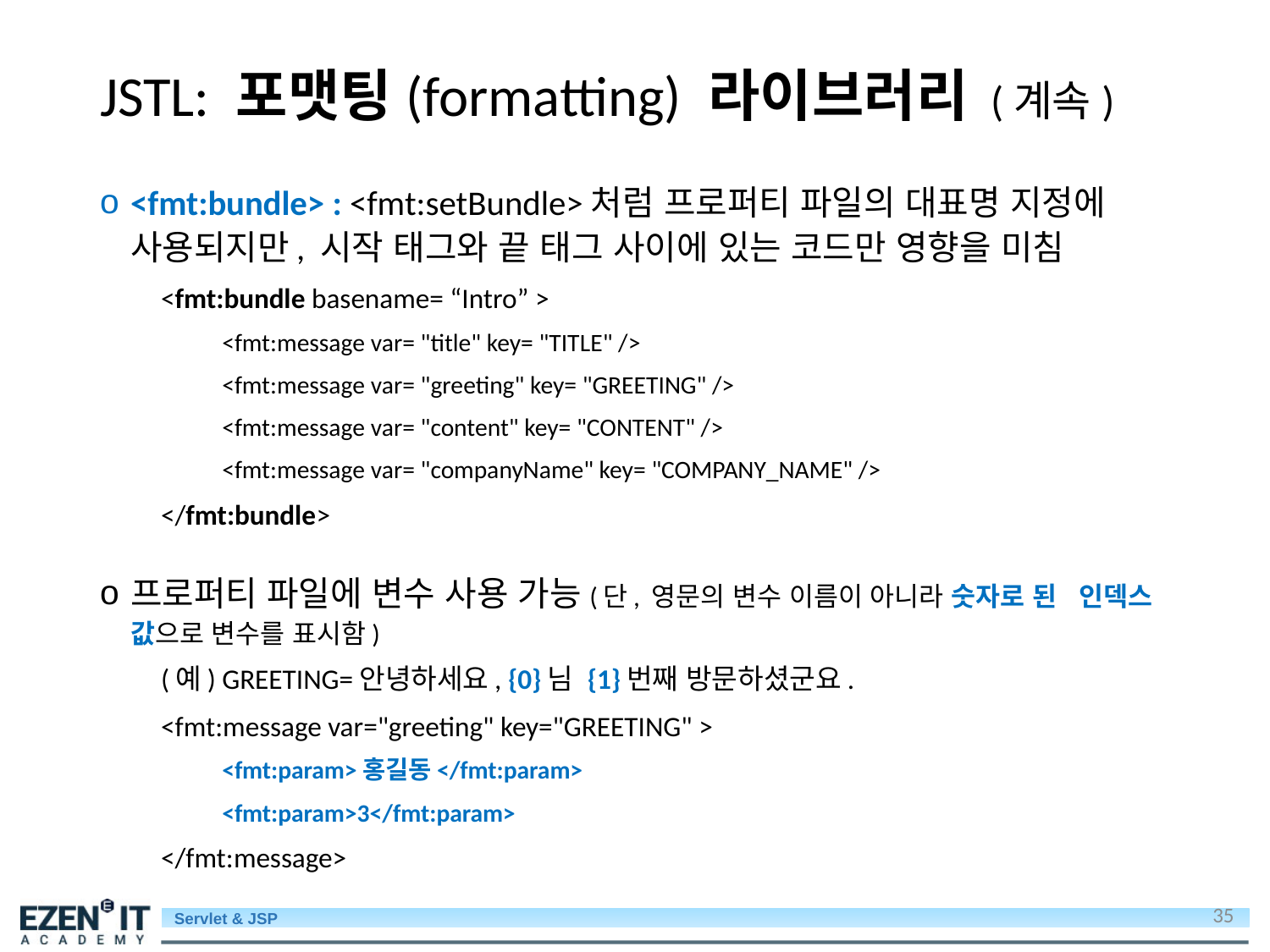

# JSTL: 포맷팅(formatting) 라이브러리 (계속)
<fmt:bundle> : <fmt:setBundle>처럼 프로퍼티 파일의 대표명 지정에 사용되지만, 시작 태그와 끝 태그 사이에 있는 코드만 영향을 미침
<fmt:bundle basename= “Intro” >
<fmt:message var= "title" key= "TITLE" />
<fmt:message var= "greeting" key= "GREETING" />
<fmt:message var= "content" key= "CONTENT" />
<fmt:message var= "companyName" key= "COMPANY_NAME" />
</fmt:bundle>
프로퍼티 파일에 변수 사용 가능(단, 영문의 변수 이름이 아니라 숫자로 된   인덱스 값으로 변수를 표시함)
(예) GREETING=안녕하세요, {0}님 {1}번째 방문하셨군요.
<fmt:message var="greeting" key="GREETING" >
<fmt:param>홍길동</fmt:param>
<fmt:param>3</fmt:param>
</fmt:message>
35